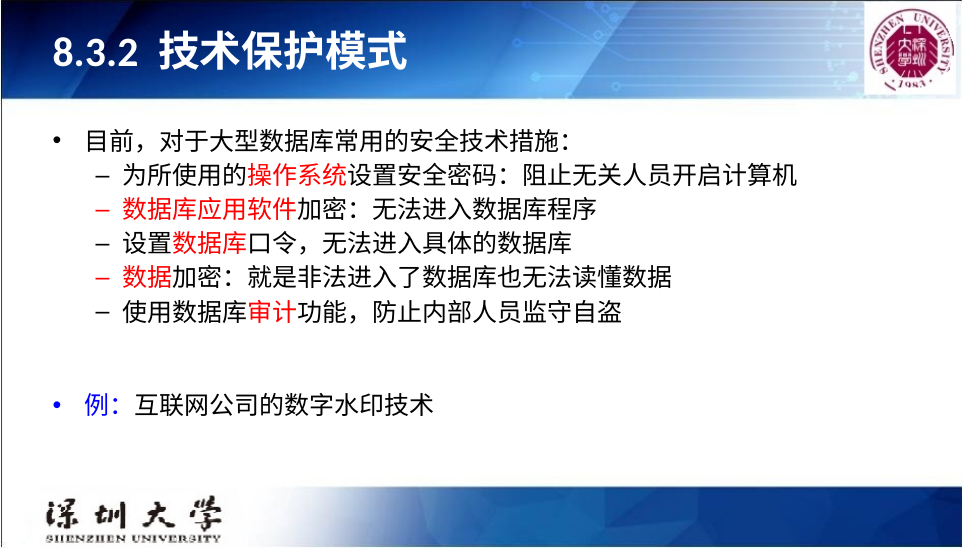

# 8.3.2 技术保护模式
目前，对于大型数据库常用的安全技术措施：
为所使用的操作系统设置安全密码：阻止无关人员开启计算机
数据库应用软件加密：无法进入数据库程序
设置数据库口令，无法进入具体的数据库
数据加密：就是非法进入了数据库也无法读懂数据
使用数据库审计功能，防止内部人员监守自盗

例：互联网公司的数字水印技术
307